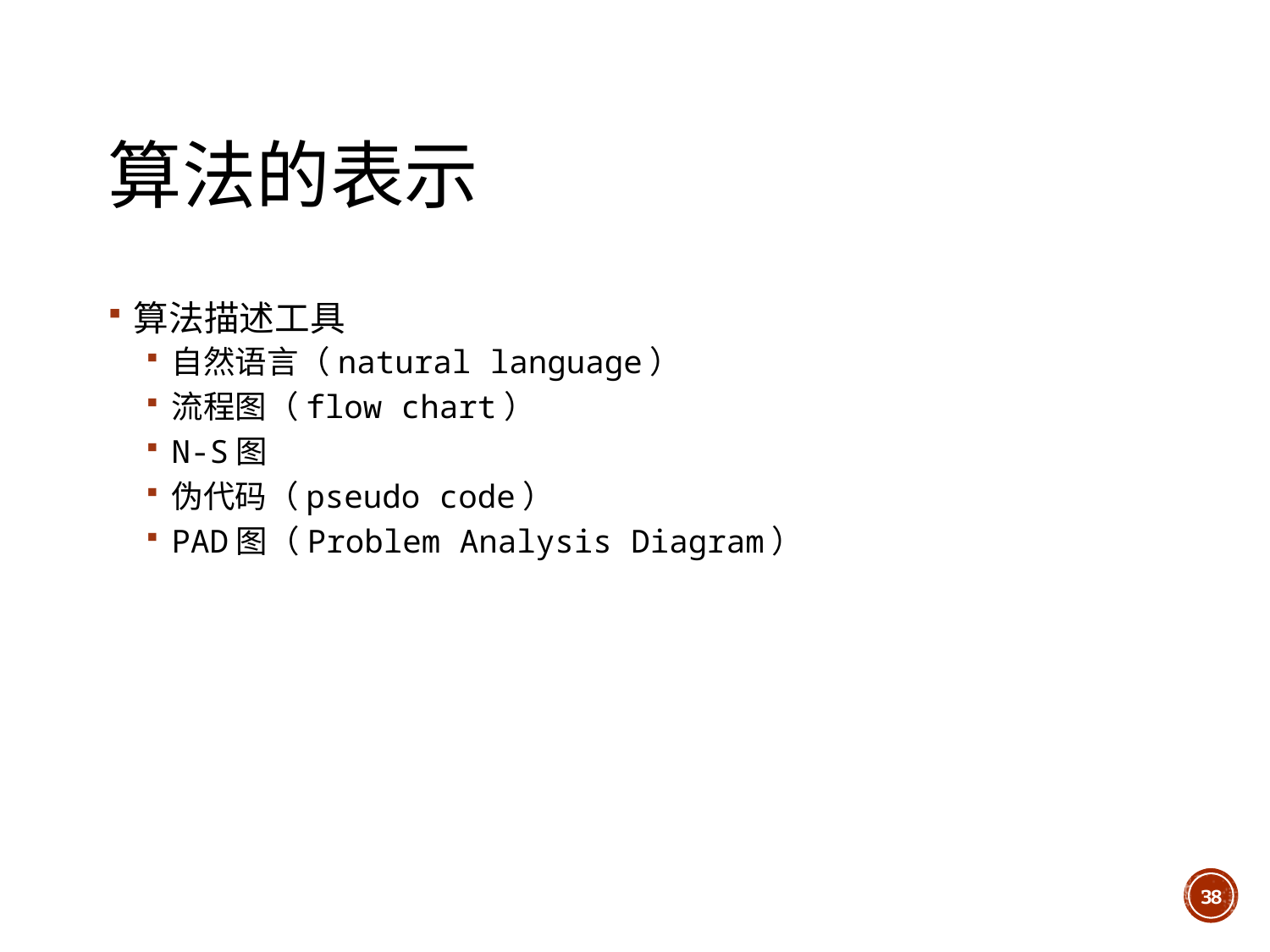

# 算法的表示
算法描述工具
自然语言（natural language）
流程图（flow chart）
N-S图
伪代码（pseudo code）
PAD图（Problem Analysis Diagram）

38